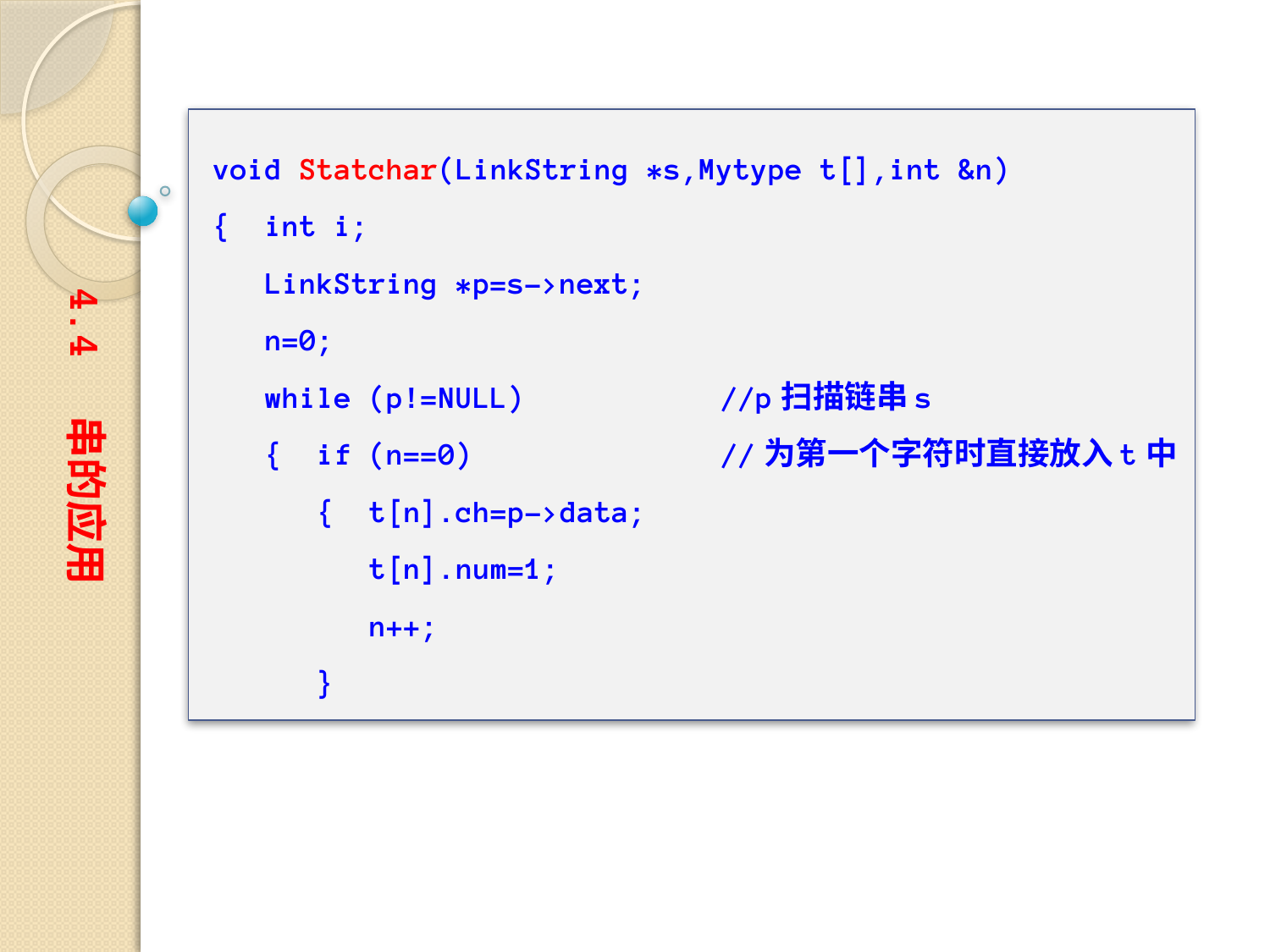

void Statchar(LinkString *s,Mytype t[],int &n)
{  int i;
   LinkString *p=s->next;
   n=0;
   while (p!=NULL)		//p扫描链串s
   {  if (n==0)		//为第一个字符时直接放入t中
      {  t[n].ch=p->data;
         t[n].num=1;
         n++;
      }
4.4  串的应用